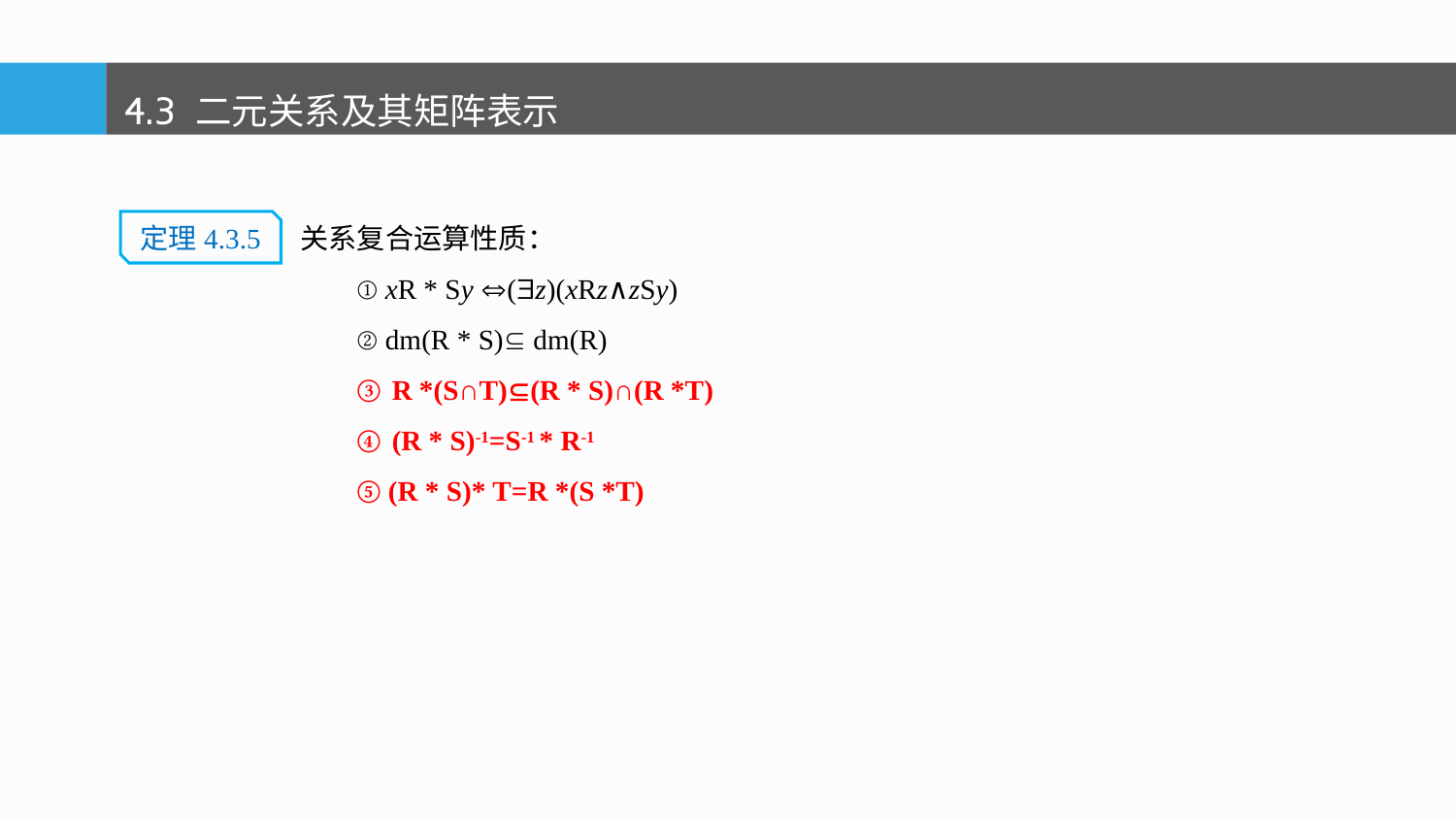

4.3 二元关系及其矩阵表示

关系复合运算性质：
        ① xR * Sy ⇔(∃z)(xRz∧zSy)
        ② dm(R * S)⊆ dm(R)
        ③ R *(S∩T)⊆(R * S)∩(R *T)
        ④ (R * S)-1=S-1 * R-1
        ⑤ (R * S)* T=R *(S *T)
定理4.3.5